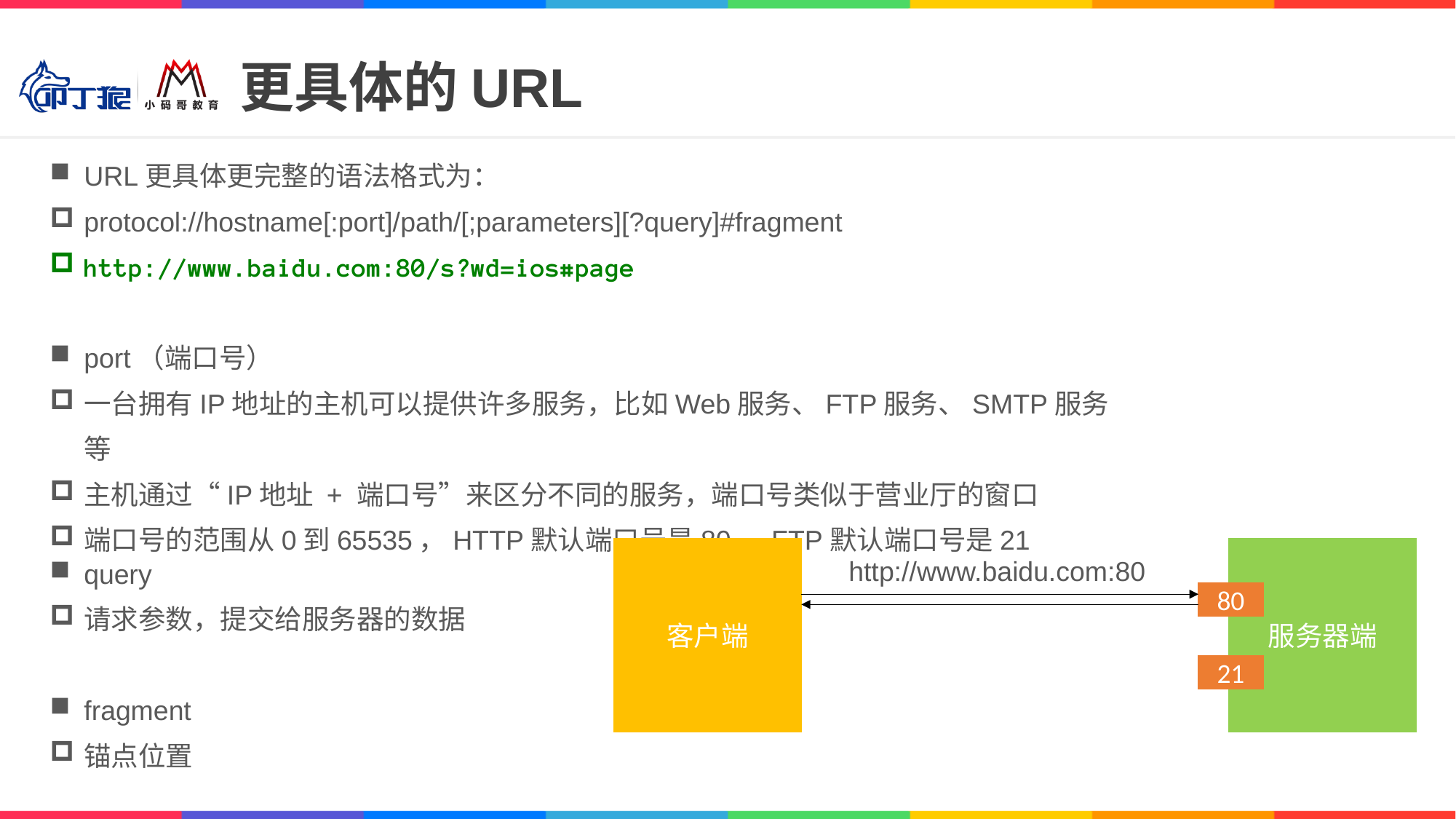

# 更具体的URL
URL更具体更完整的语法格式为：
protocol://hostname[:port]/path/[;parameters][?query]#fragment
http://www.baidu.com:80/s?wd=ios#page

port（端口号）
一台拥有IP地址的主机可以提供许多服务，比如Web服务、FTP服务、SMTP服务等
主机通过“IP地址 + 端口号”来区分不同的服务，端口号类似于营业厅的窗口
端口号的范围从0到65535，HTTP默认端口号是80，FTP默认端口号是21
query
请求参数，提交给服务器的数据

fragment
锚点位置

服务器端
客户端
http://www.baidu.com:80
80
21